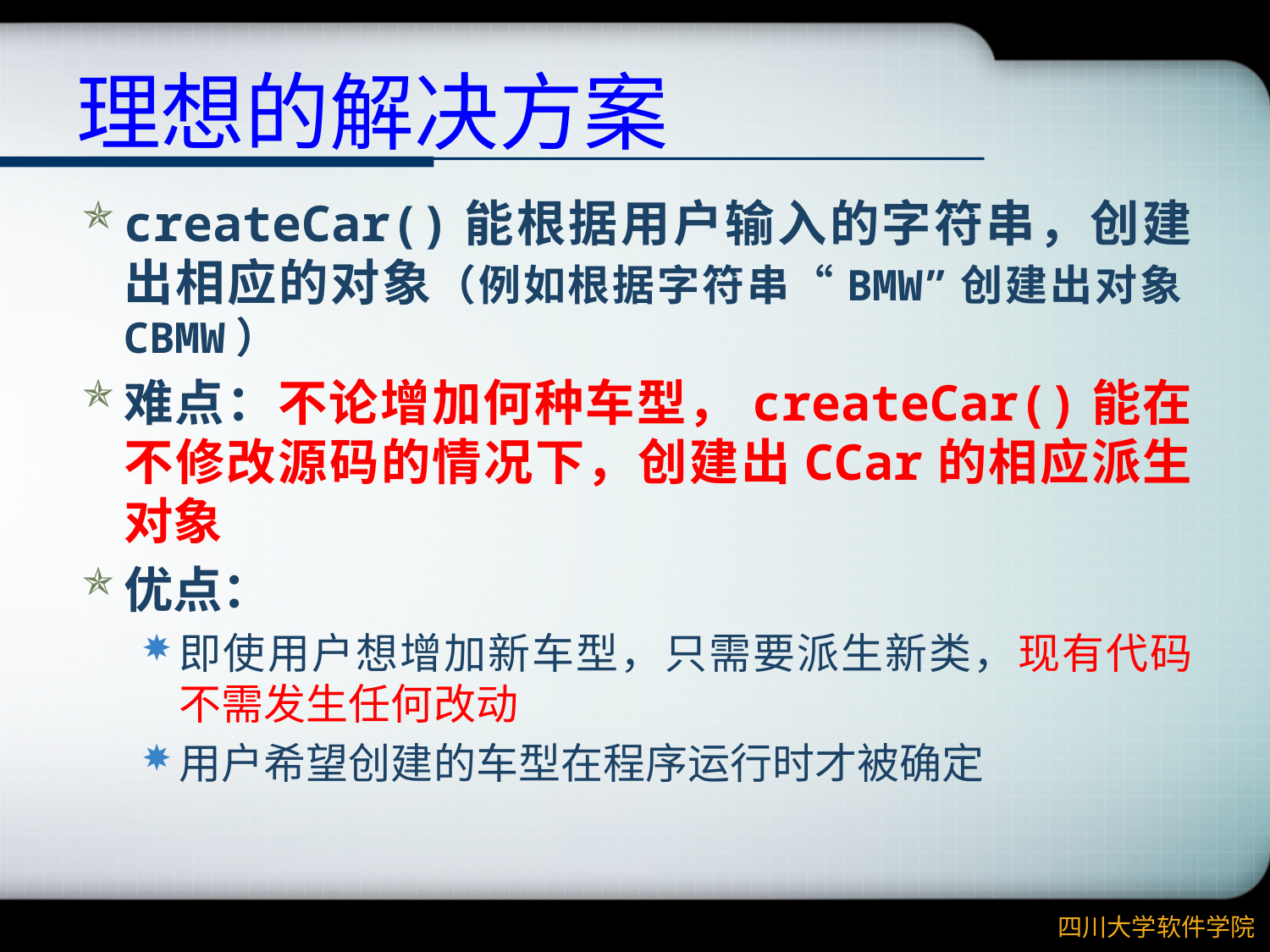

# 理想的解决方案
createCar()能根据用户输入的字符串，创建出相应的对象（例如根据字符串“BMW”创建出对象CBMW）
难点：不论增加何种车型，createCar()能在不修改源码的情况下，创建出CCar的相应派生对象
优点：
即使用户想增加新车型，只需要派生新类，现有代码不需发生任何改动
用户希望创建的车型在程序运行时才被确定